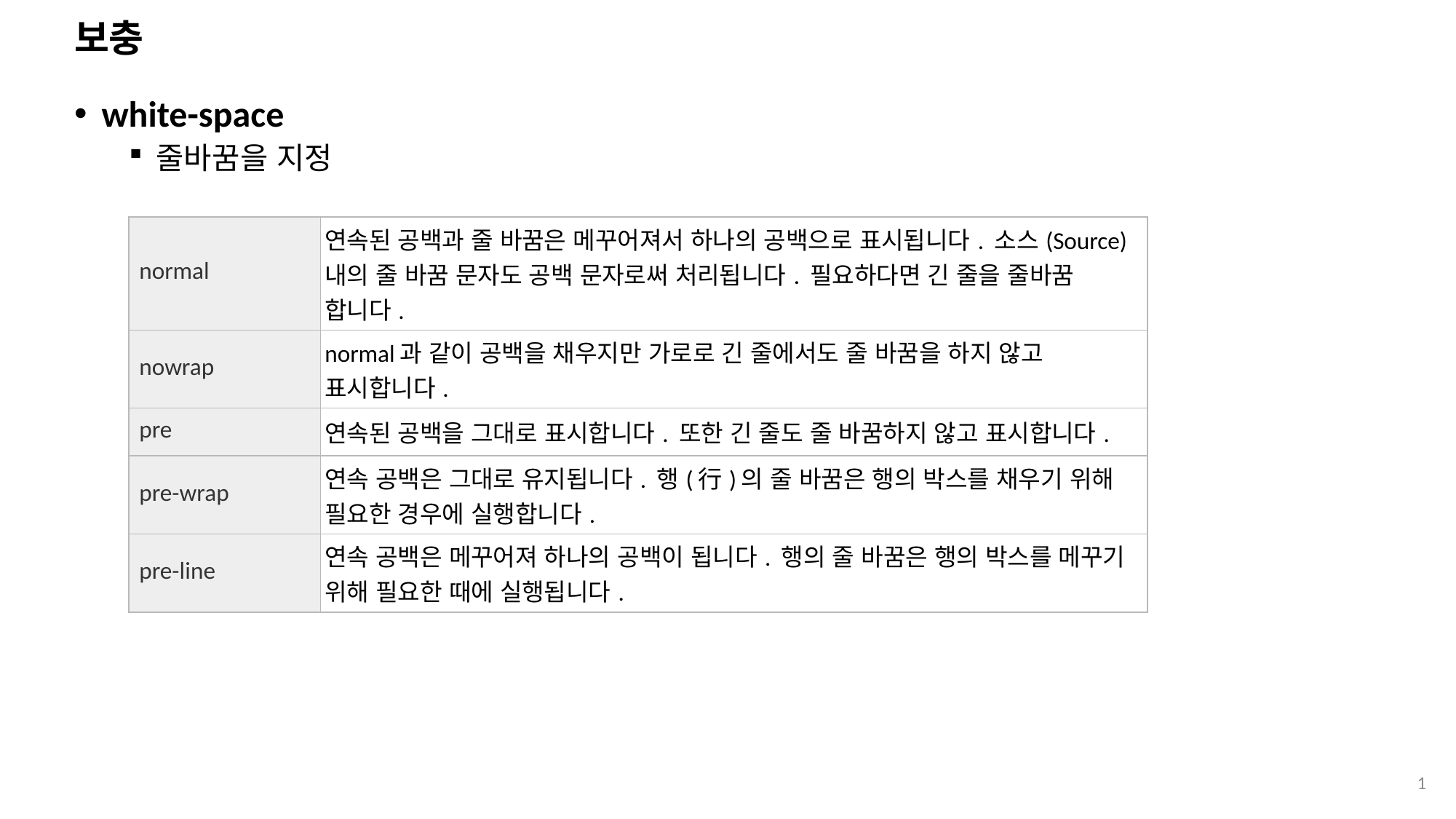

# 보충
white-space
줄바꿈을 지정

nowrap
자식요소의 width는 기본적으로 부모요소보다 넓어질 수 없음
자식요소의 width가 부모요소보다 넓어지고 싶을 때 자식요소에 적용

| normal | 연속된 공백과 줄 바꿈은 메꾸어져서 하나의 공백으로 표시됩니다. 소스(Source)내의 줄 바꿈 문자도 공백 문자로써 처리됩니다. 필요하다면 긴 줄을 줄바꿈 합니다. |
| --- | --- |
| nowrap | normal과 같이 공백을 채우지만 가로로 긴 줄에서도 줄 바꿈을 하지 않고 표시합니다. |
| pre | 연속된 공백을 그대로 표시합니다. 또한 긴 줄도 줄 바꿈하지 않고 표시합니다. |
| pre-wrap | 연속 공백은 그대로 유지됩니다. 행(行)의 줄 바꿈은 행의 박스를 채우기 위해 필요한 경우에 실행합니다. |
| pre-line | 연속 공백은 메꾸어져 하나의 공백이 됩니다. 행의 줄 바꿈은 행의 박스를 메꾸기 위해 필요한 때에 실행됩니다. |
1